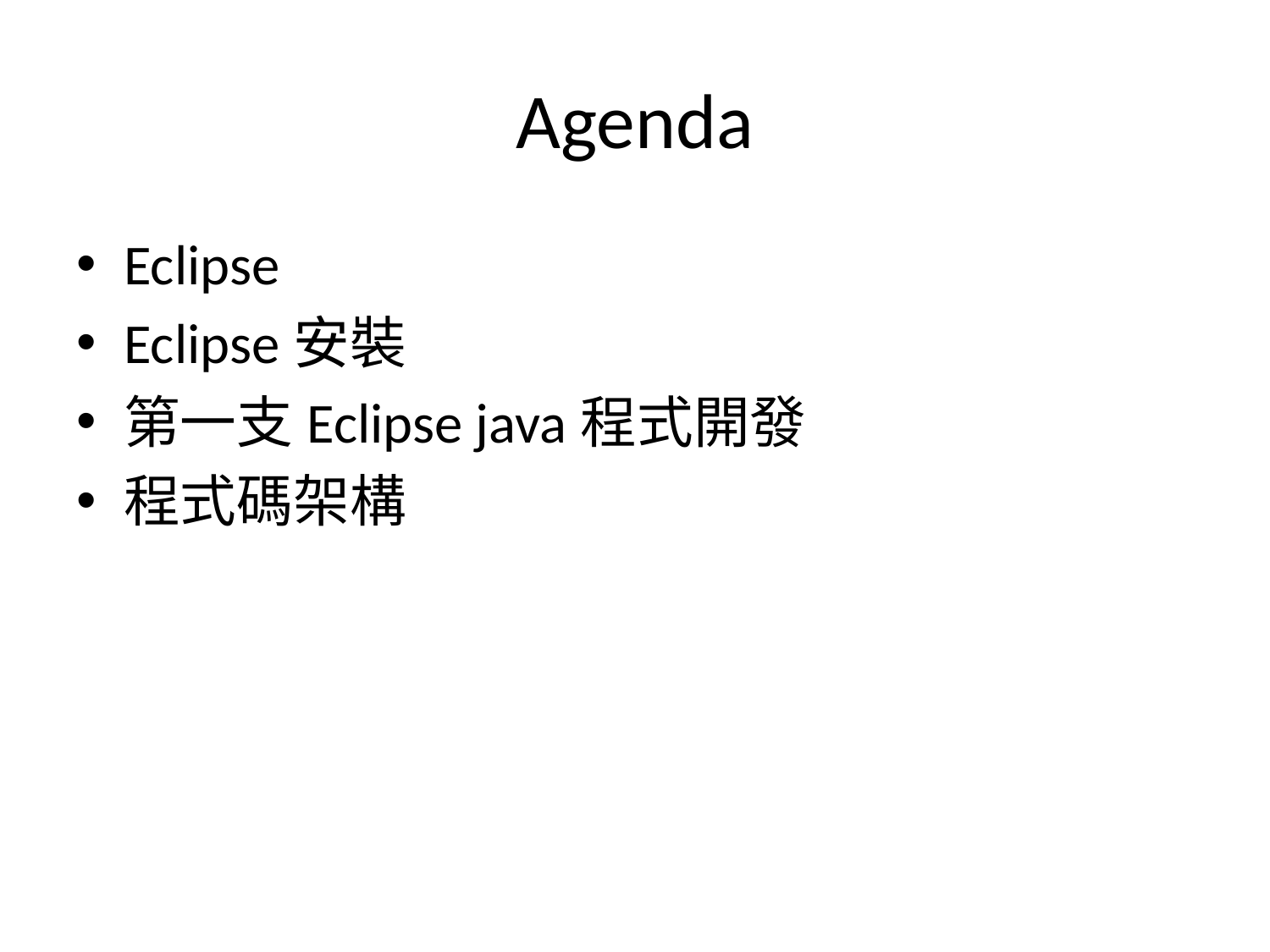

# Agenda
Eclipse
Eclipse安裝
第一支Eclipse java程式開發
程式碼架構